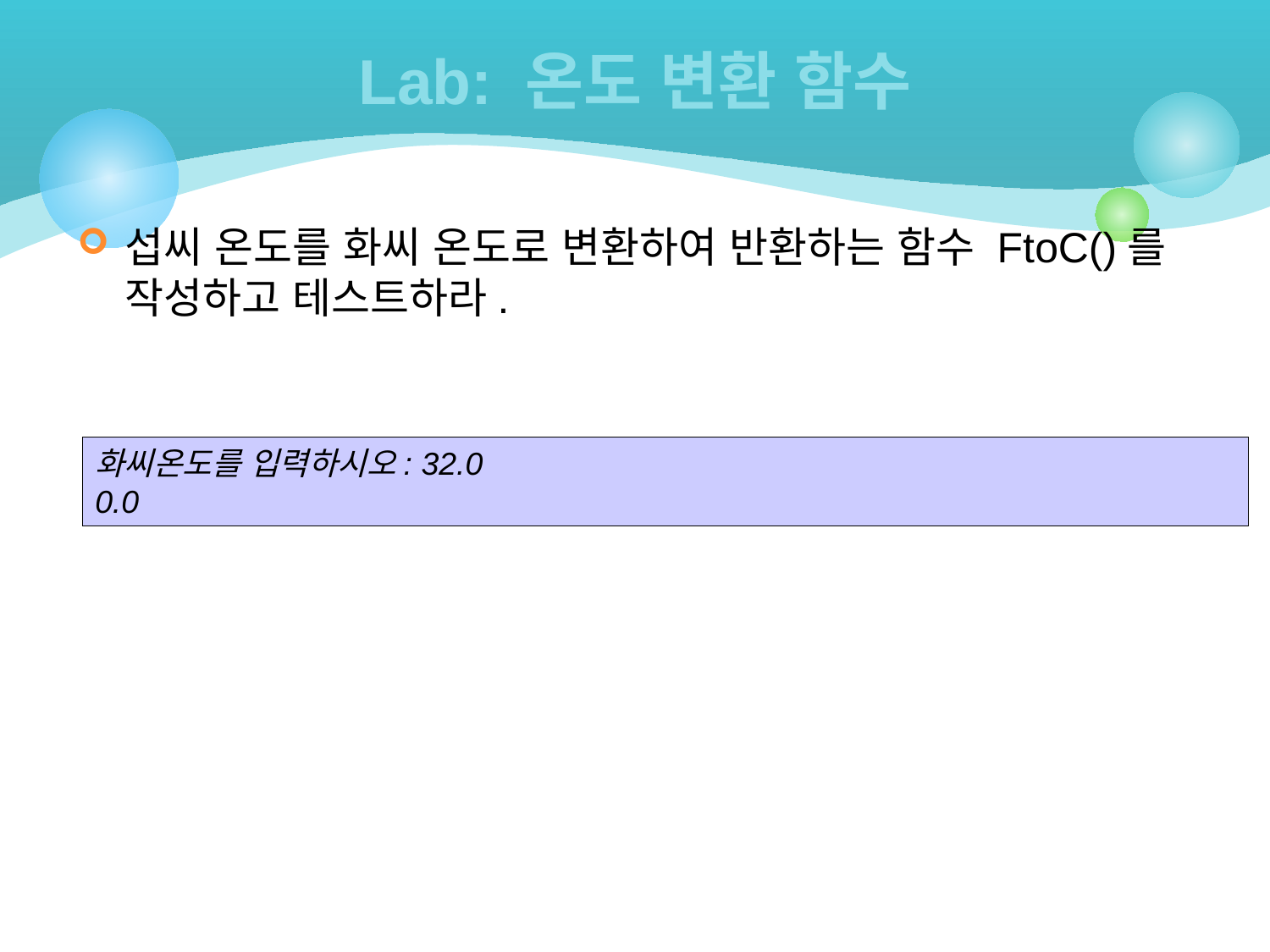

# Lab: 온도 변환 함수
섭씨 온도를 화씨 온도로 변환하여 반환하는 함수 FtoC()를 작성하고 테스트하라.
화씨온도를 입력하시오: 32.0
0.0